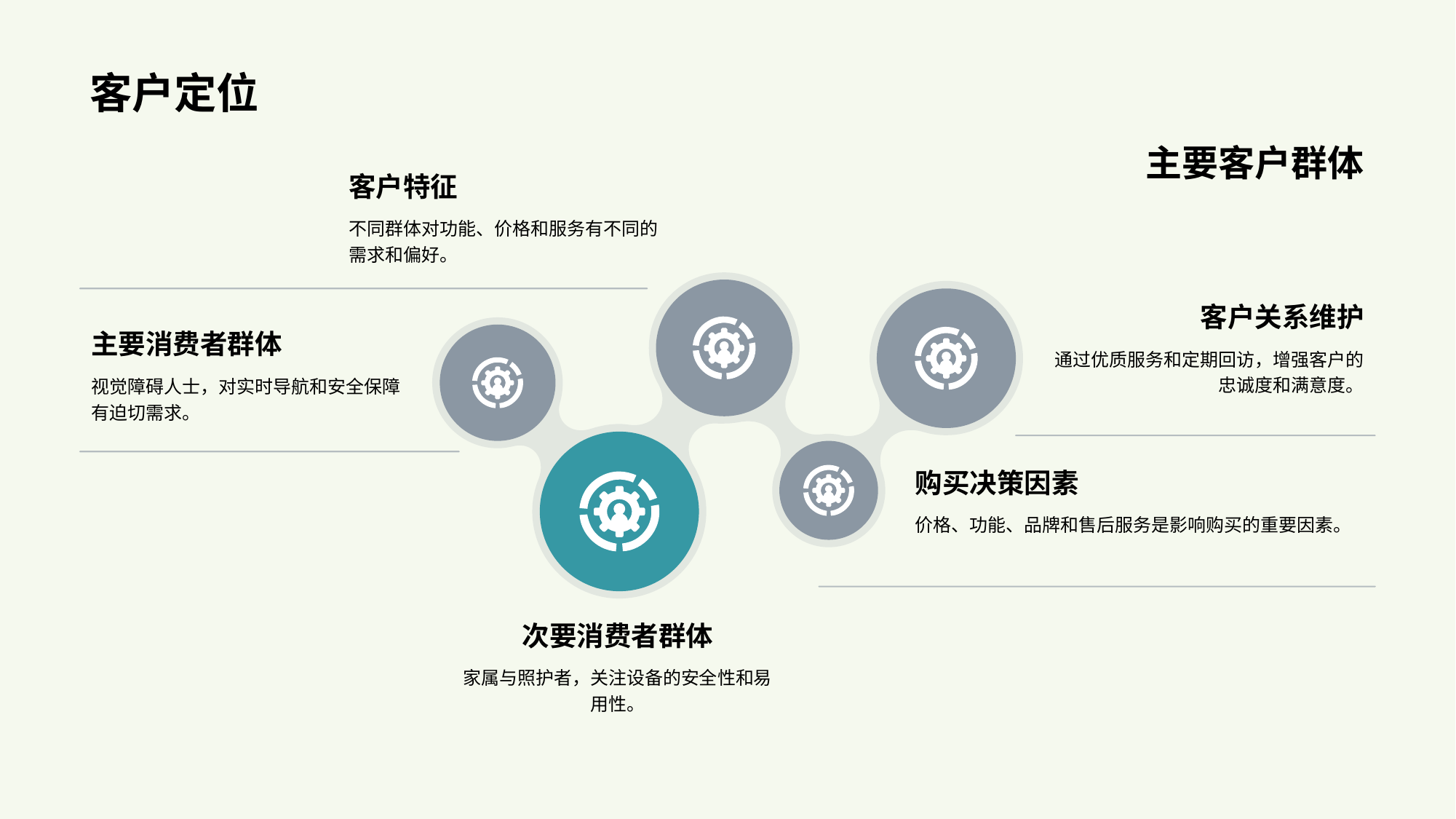

# 客户定位
主要客户群体
客户特征
不同群体对功能、价格和服务有不同的需求和偏好。

客户关系维护

通过优质服务和定期回访，增强客户的忠诚度和满意度。
主要消费者群体

视觉障碍人士，对实时导航和安全保障有迫切需求。

次要消费者群体
家属与照护者，关注设备的安全性和易用性。

购买决策因素

价格、功能、品牌和售后服务是影响购买的重要因素。